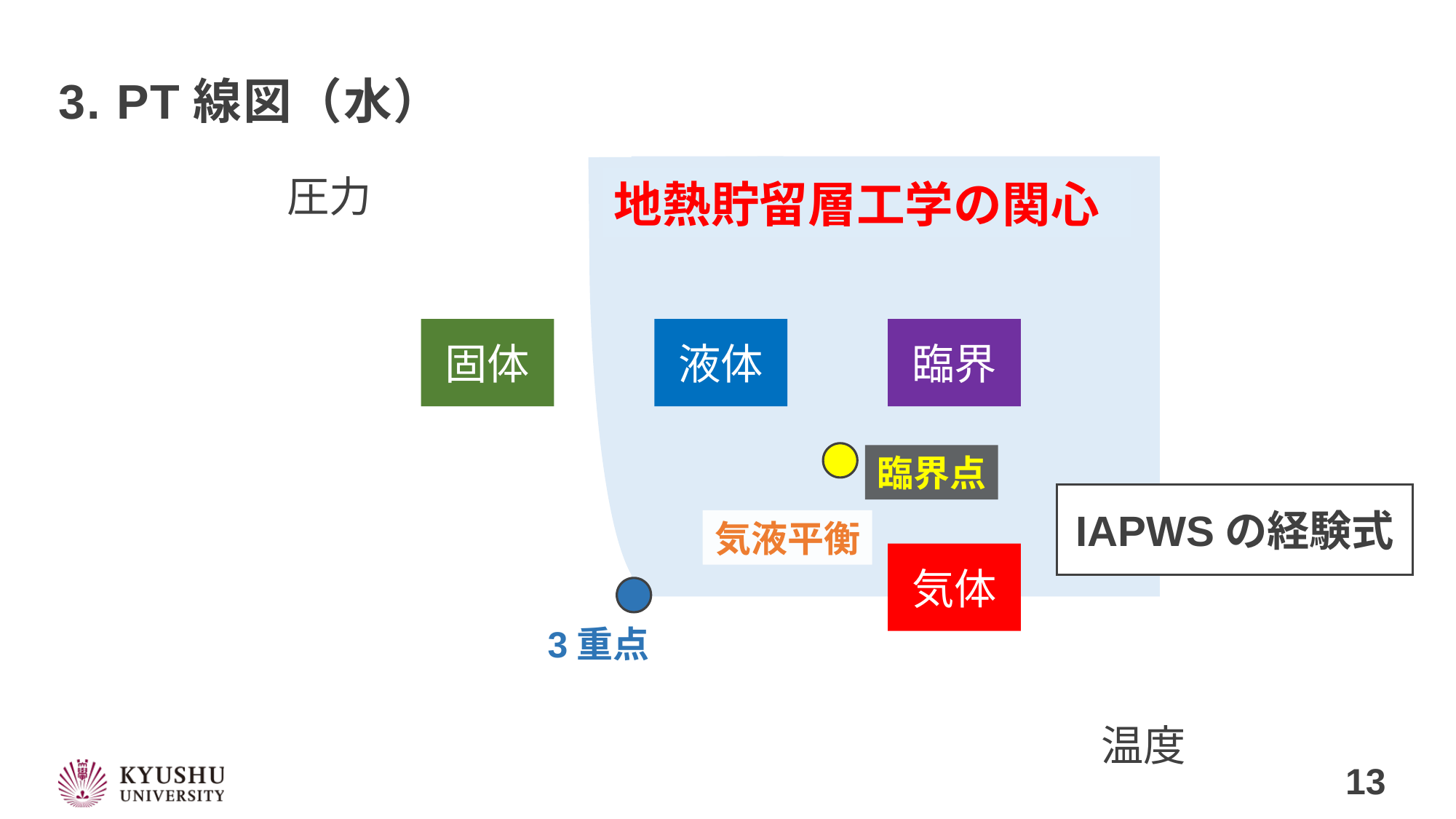

# 3. PT線図（水）
圧力

地熱貯留層工学の関心
固体
液体
臨界

気液平衡
気体

3重点
臨界点
IAPWSの経験式
温度